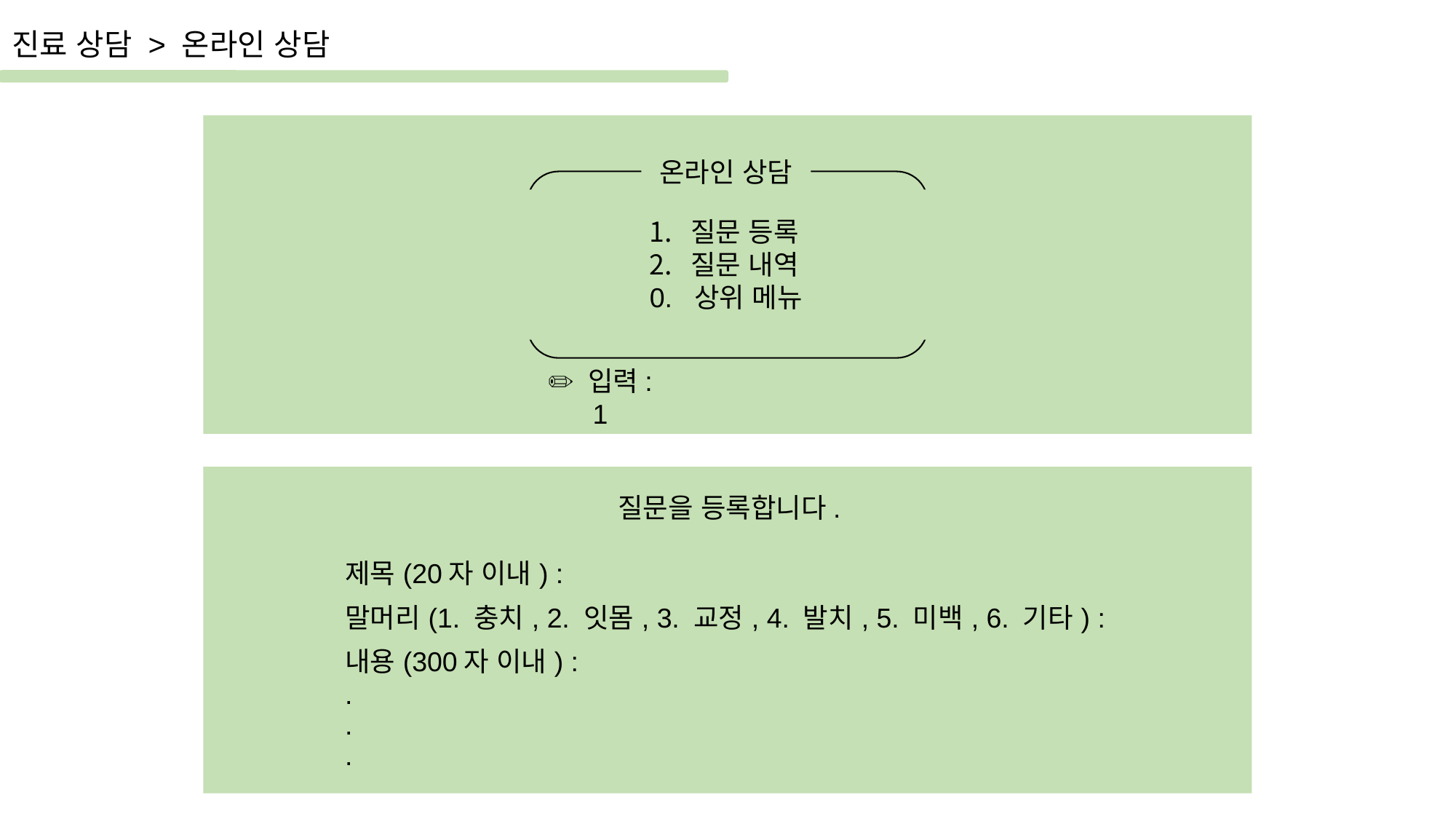

진료 상담 > 온라인 상담

✏ 입력: 1
온라인 상담
질문 등록
질문 내역
0.  상위 메뉴

질문을 등록합니다.
| 제목(20자 이내) : |
| --- |
| 말머리(1. 충치, 2. 잇몸, 3. 교정, 4. 발치, 5. 미백, 6. 기타) : |
| 내용(300자 이내) : . . . |